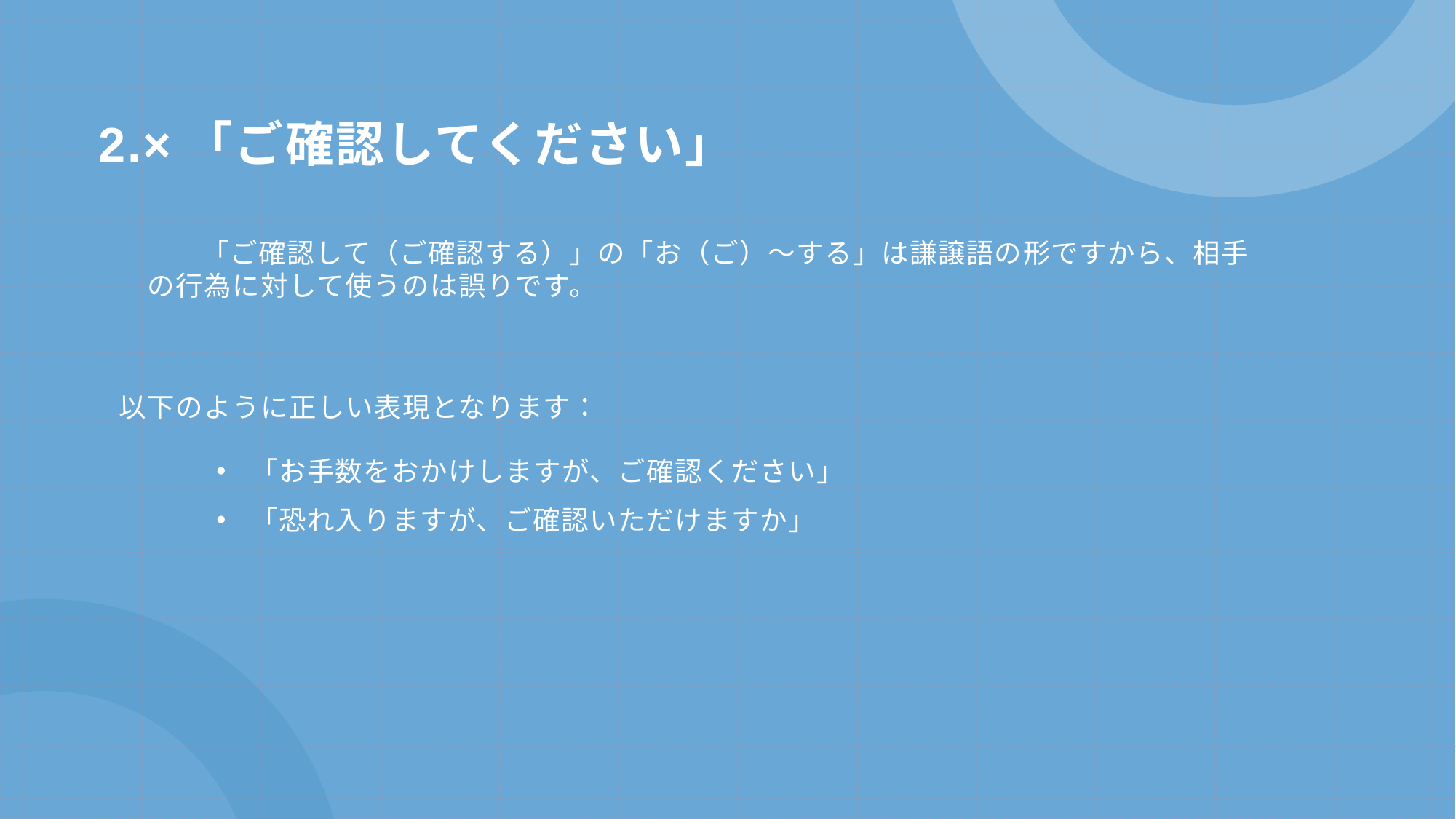

# 2.×「ご確認してください」
「ご確認して（ご確認する）」の「お（ご）～する」は謙譲語の形ですから、相手の行為に対して使うのは誤りです。
以下のように正しい表現となります：
「お手数をおかけしますが、ご確認ください」
「恐れ入りますが、ご確認いただけますか」